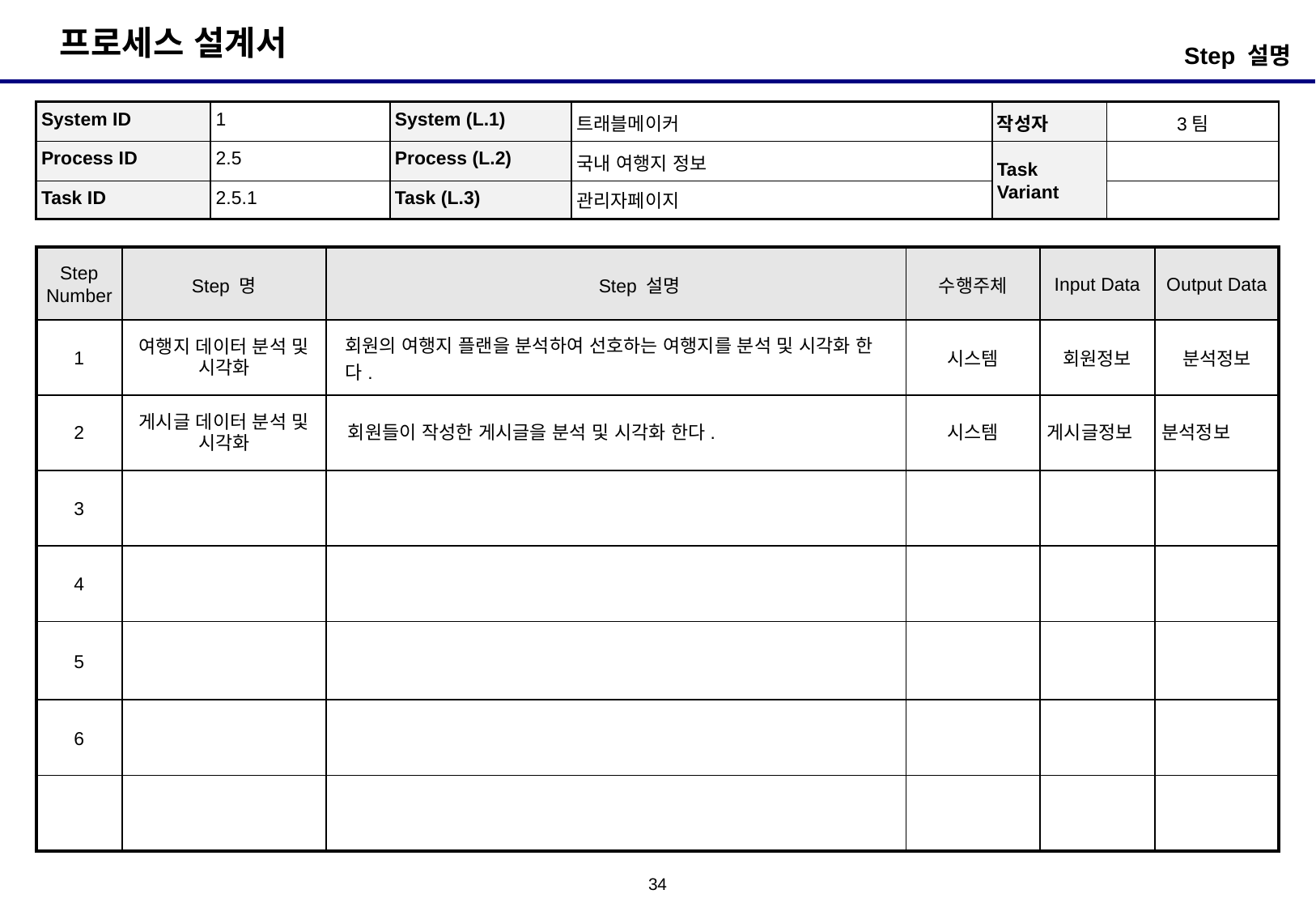

Step 설명
| System ID | 1 | System (L.1) | 트래블메이커 | 작성자 | 3팀 |
| --- | --- | --- | --- | --- | --- |
| Process ID | 2.5 | Process (L.2) | 국내 여행지 정보 | Task Variant |  |
| Task ID | 2.5.1 | Task (L.3) | 관리자페이지 |  |  |
| Step Number | Step 명 | Step 설명 | 수행주체 | Input Data | Output Data |
| --- | --- | --- | --- | --- | --- |
| 1 | 여행지 데이터 분석 및 시각화 | 회원의 여행지 플랜을 분석하여 선호하는 여행지를 분석 및 시각화 한다. | 시스템 | 회원정보 | 분석정보 |
| 2 | 게시글 데이터 분석 및 시각화 | 회원들이 작성한 게시글을 분석 및 시각화 한다. | 시스템 | 게시글정보 | 분석정보 |
| 3 |  |  |  |  |  |
| 4 |  |  |  |  |  |
| 5 |  |  |  |  |  |
| 6 |  |  |  |  |  |
|  |  |  |  |  |  |